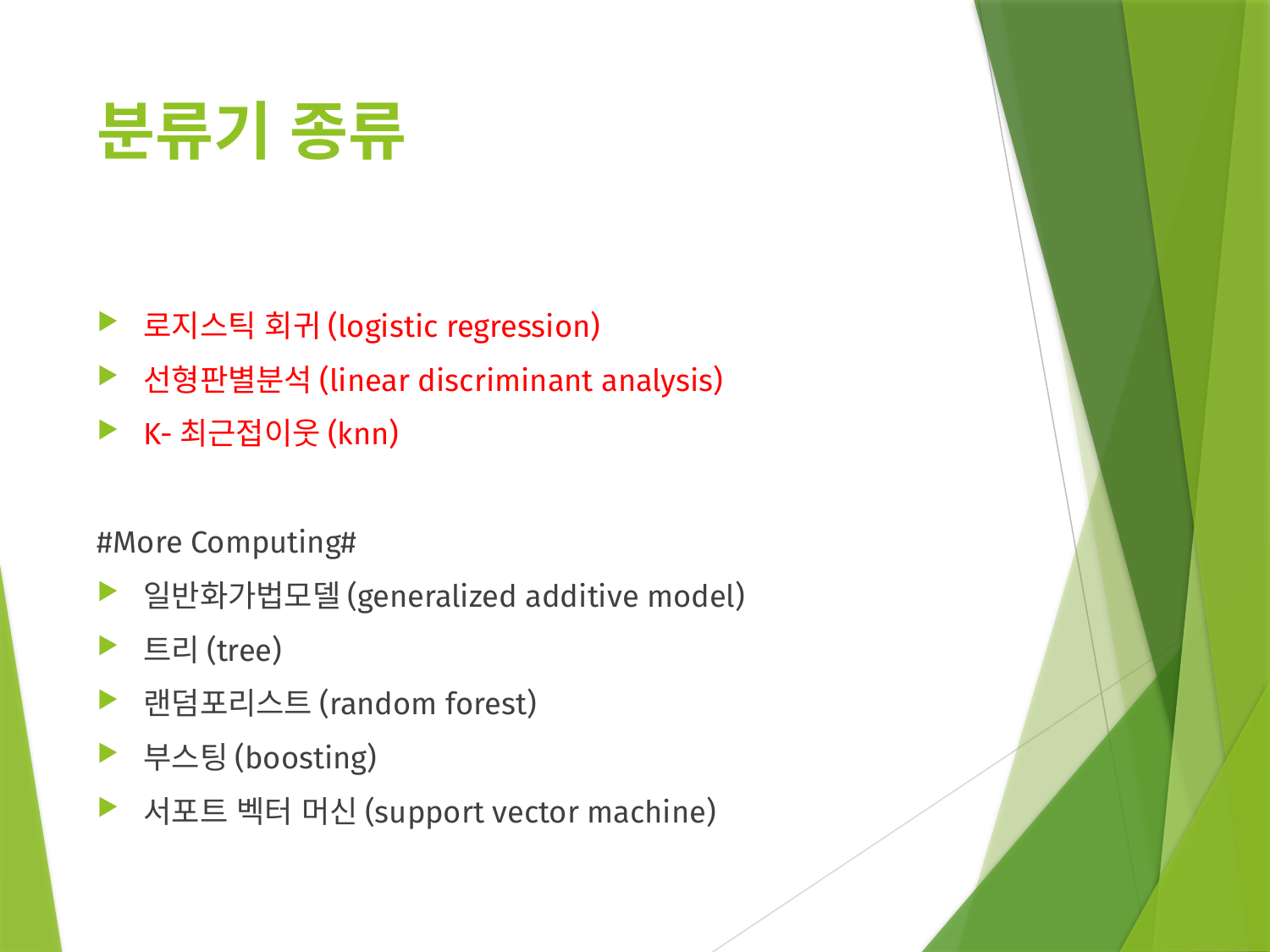

# 분류기 종류
로지스틱 회귀(logistic regression)
선형판별분석(linear discriminant analysis)
K-최근접이웃(knn)

#More Computing#
일반화가법모델(generalized additive model)
트리(tree)
랜덤포리스트(random forest)
부스팅(boosting)
서포트 벡터 머신(support vector machine)